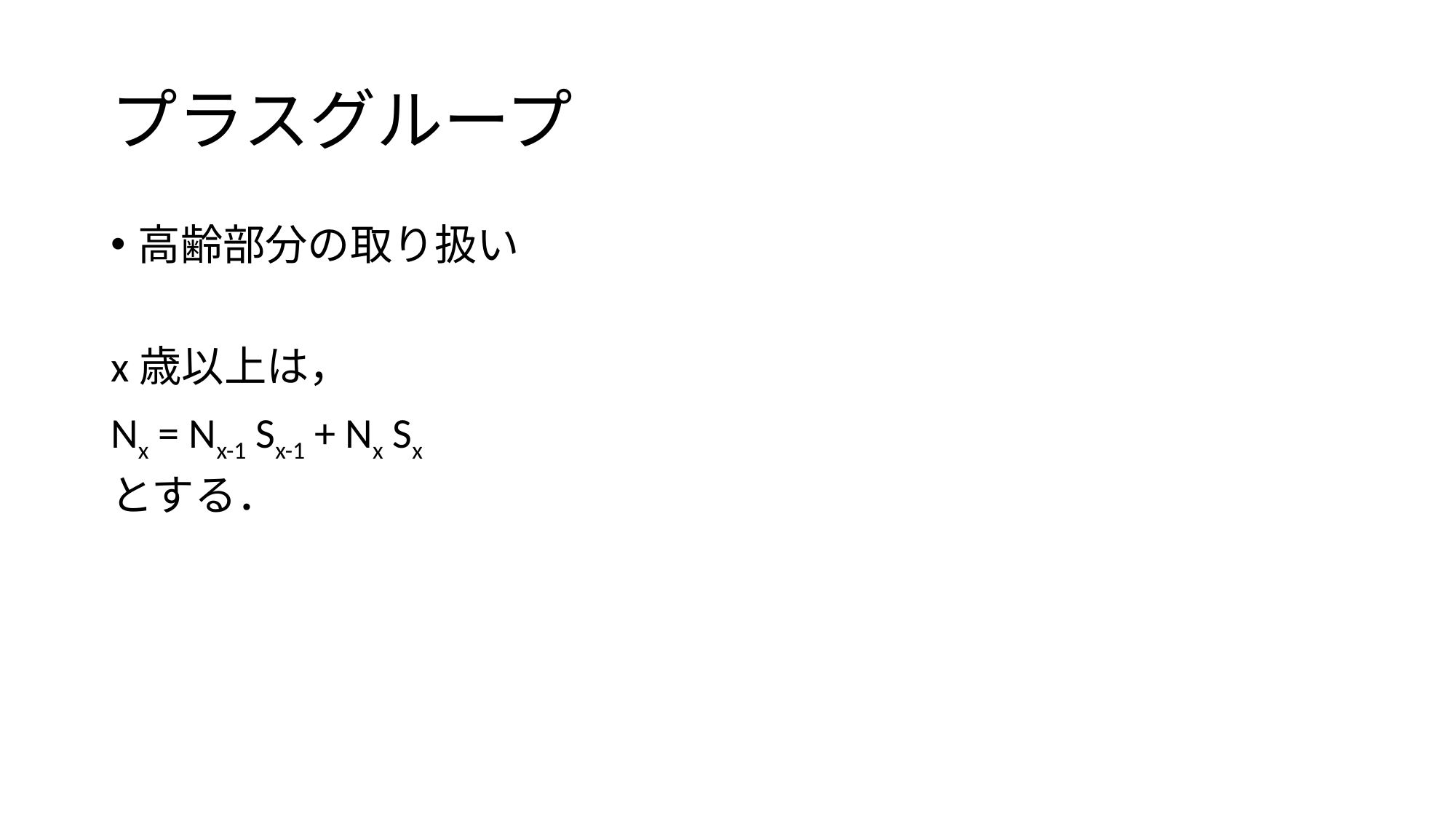

# プラスグループ
高齢部分の取り扱い

x歳以上は，
Nx = Nx-1 Sx-1 + Nx Sx
とする．